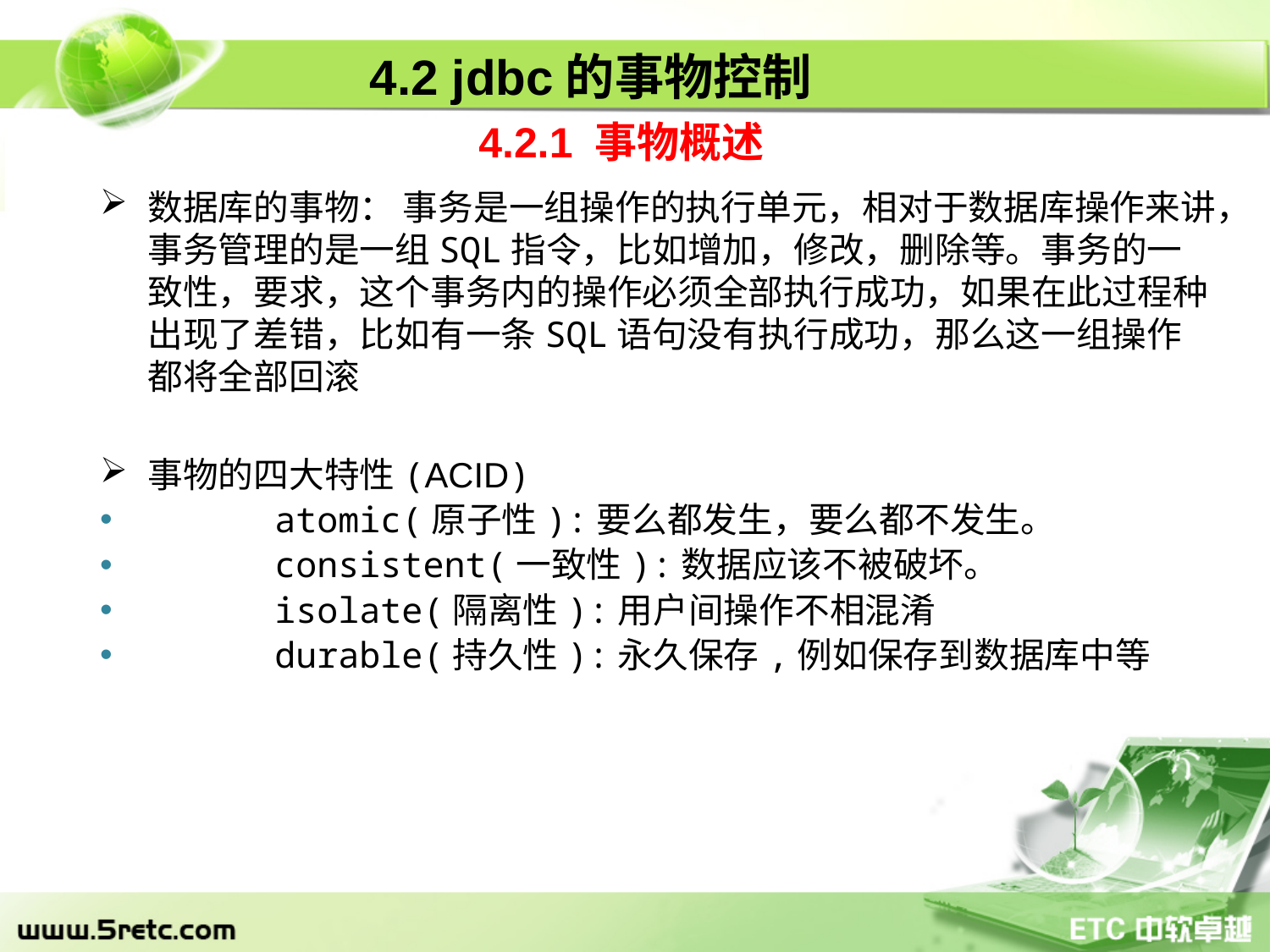

4.2 jdbc的事物控制

4.2.1 事物概述
数据库的事物： 事务是一组操作的执行单元，相对于数据库操作来讲，事务管理的是一组SQL指令，比如增加，修改，删除等。事务的一致性，要求，这个事务内的操作必须全部执行成功，如果在此过程种出现了差错，比如有一条SQL语句没有执行成功，那么这一组操作都将全部回滚

事物的四大特性(ACID)
	atomic(原子性):要么都发生，要么都不发生。
	consistent(一致性):数据应该不被破坏。
	isolate(隔离性):用户间操作不相混淆
	durable(持久性):永久保存,例如保存到数据库中等